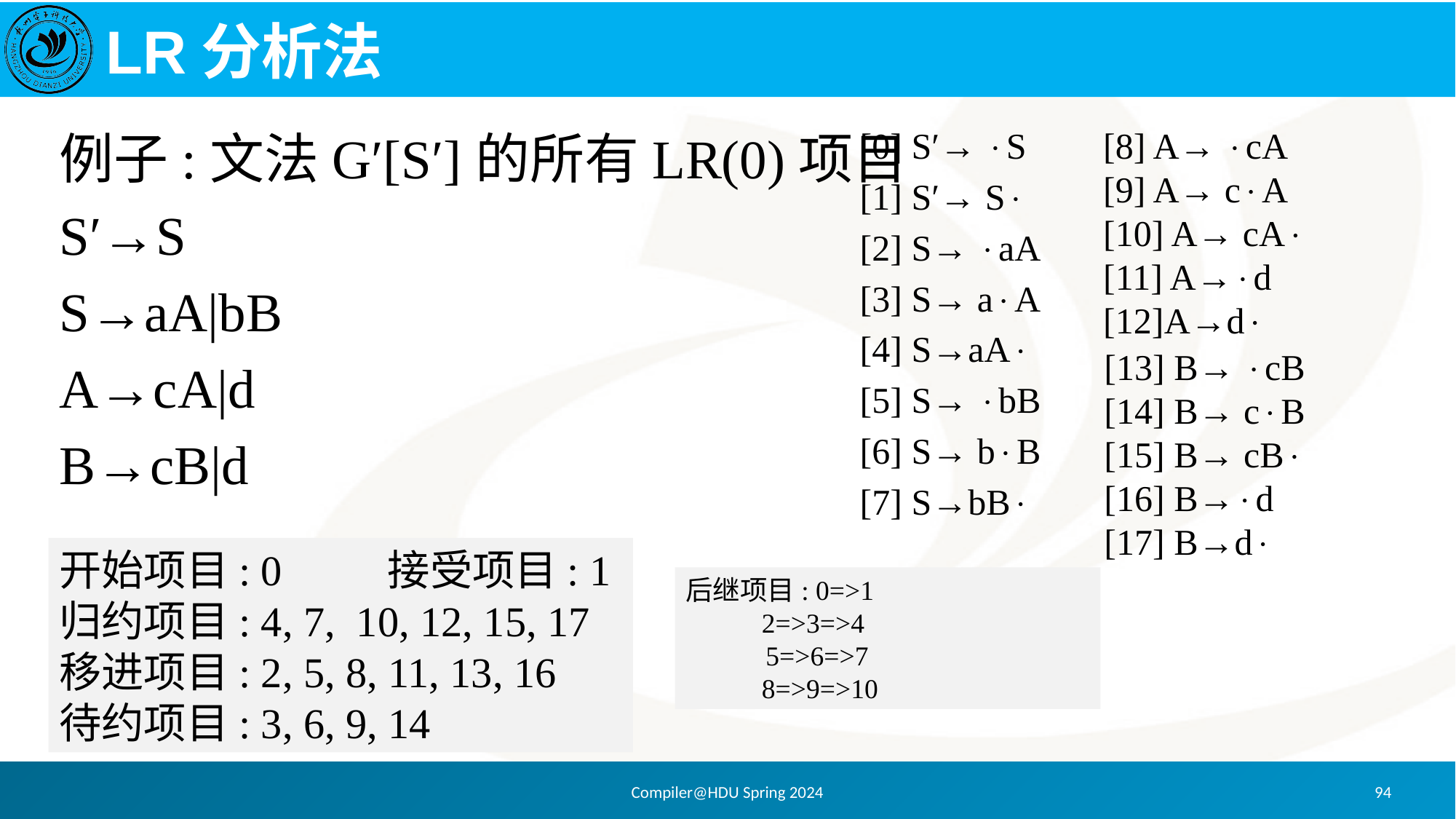

# LR分析法
[0] S′→ ⋅S
[1] S′→ S⋅
[2] S→ ⋅aA
[3] S→ a⋅A
[4] S→aA⋅
[5] S→ ⋅bB
[6] S→ b⋅B
[7] S→bB⋅
[8] A→ ⋅cA
[9] A→ c⋅A
[10] A→ cA⋅
[11] A→⋅d
[12]A→d⋅
例子:文法G′[S′]的所有LR(0)项目
S′→S
S→aA|bB
A→cA|d
B→cB|d
[13] B→ ⋅cB
[14] B→ c⋅B
[15] B→ cB⋅
[16] B→⋅d
[17] B→d⋅
开始项目: 0         接受项目: 1
归约项目: 4, 7,  10, 12, 15, 17
移进项目: 2, 5, 8, 11, 13, 16
待约项目: 3, 6, 9, 14
后继项目: 0=>1
           2=>3=>4
	          5=>6=>7
           8=>9=>10
Compiler@HDU Spring 2024
94